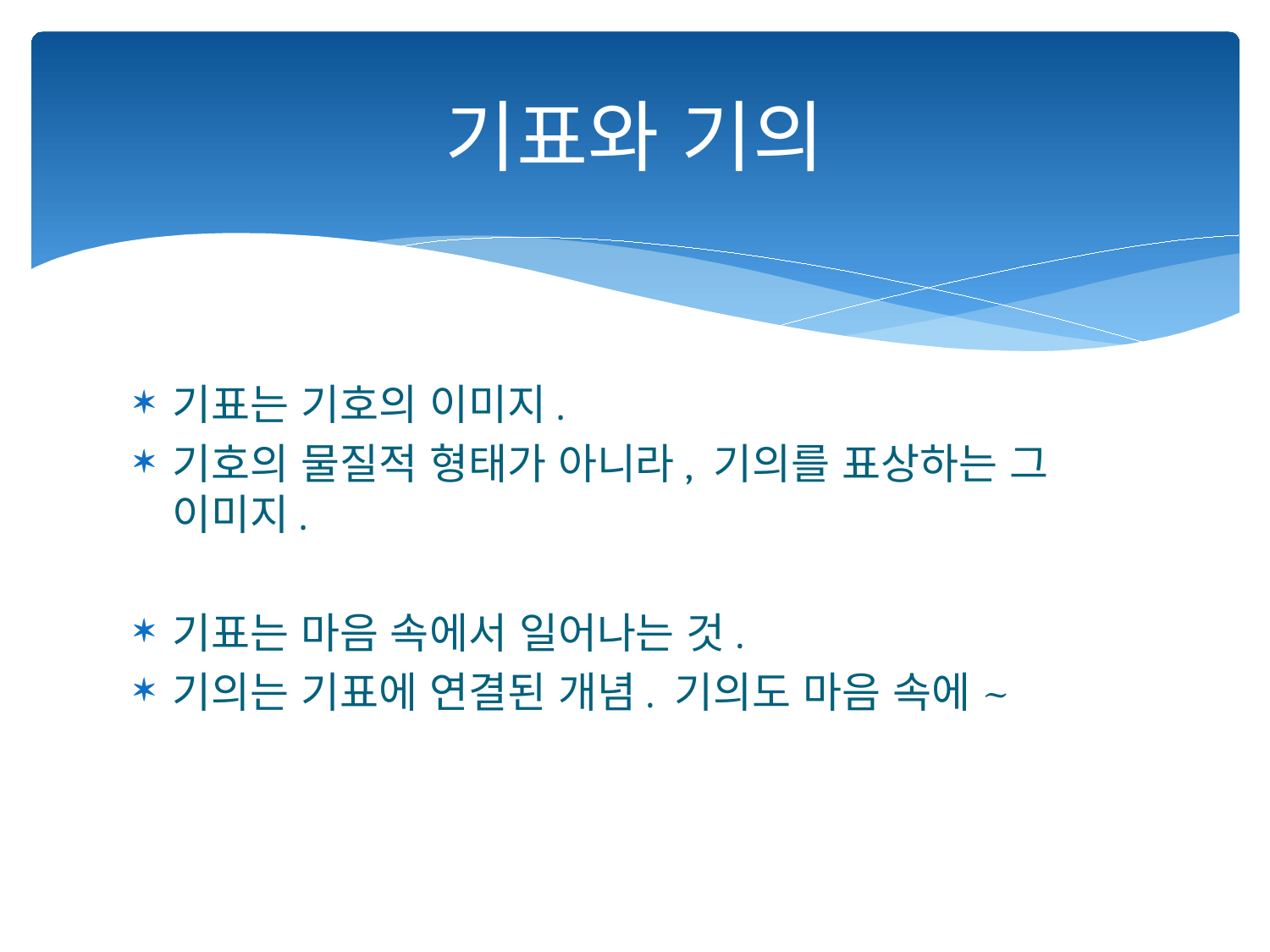

# 기표와 기의
기표는 기호의 이미지.
기호의 물질적 형태가 아니라, 기의를 표상하는 그 이미지.

기표는 마음 속에서 일어나는 것.
기의는 기표에 연결된 개념. 기의도 마음 속에~